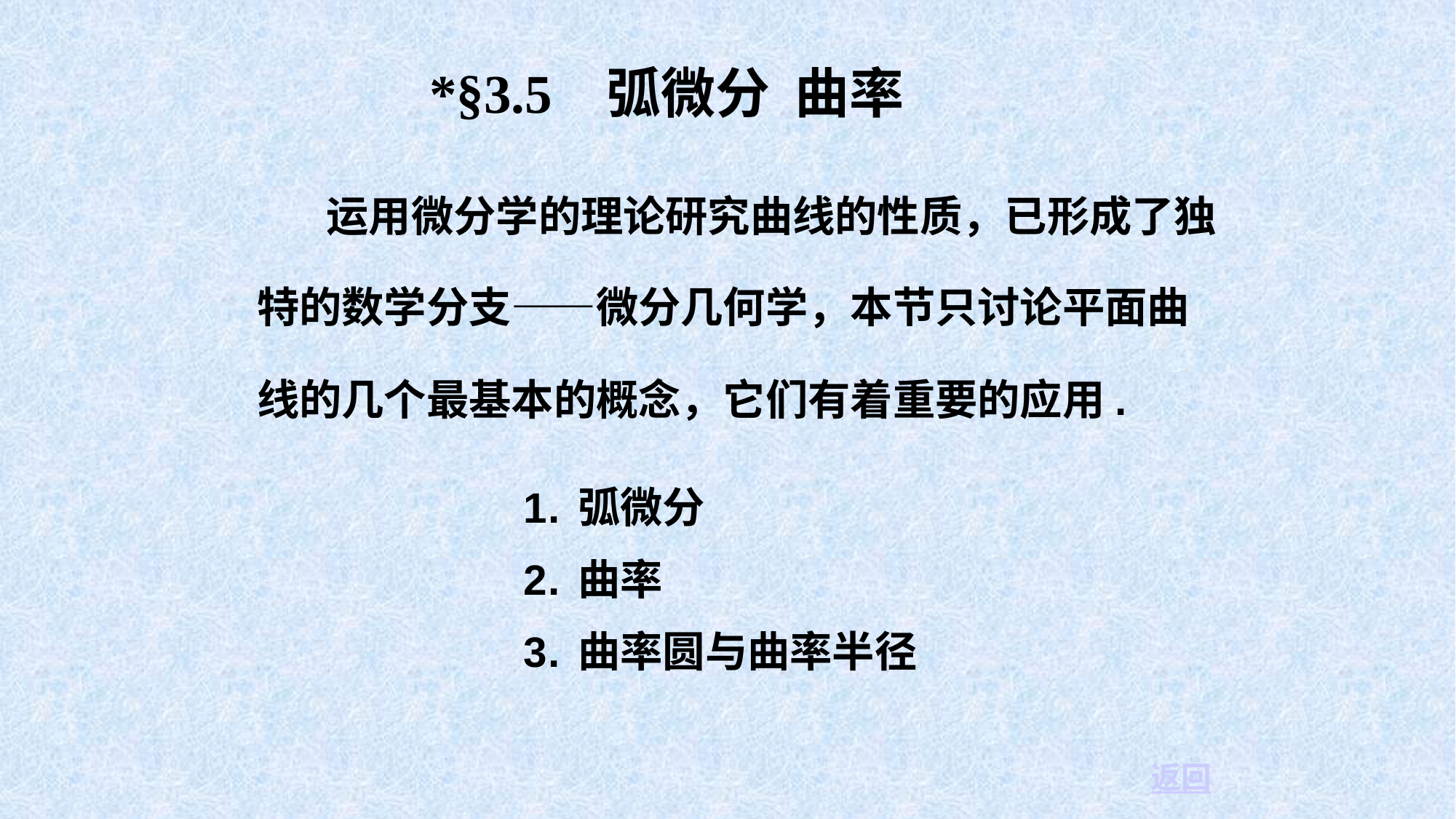

*§3.5   弧微分  曲率
         运用微分学的理论研究曲线的性质，已形成了独特的数学分支——微分几何学，本节只讨论平面曲线的几个最基本的概念，它们有着重要的应用.
弧微分
曲率
曲率圆与曲率半径

返回